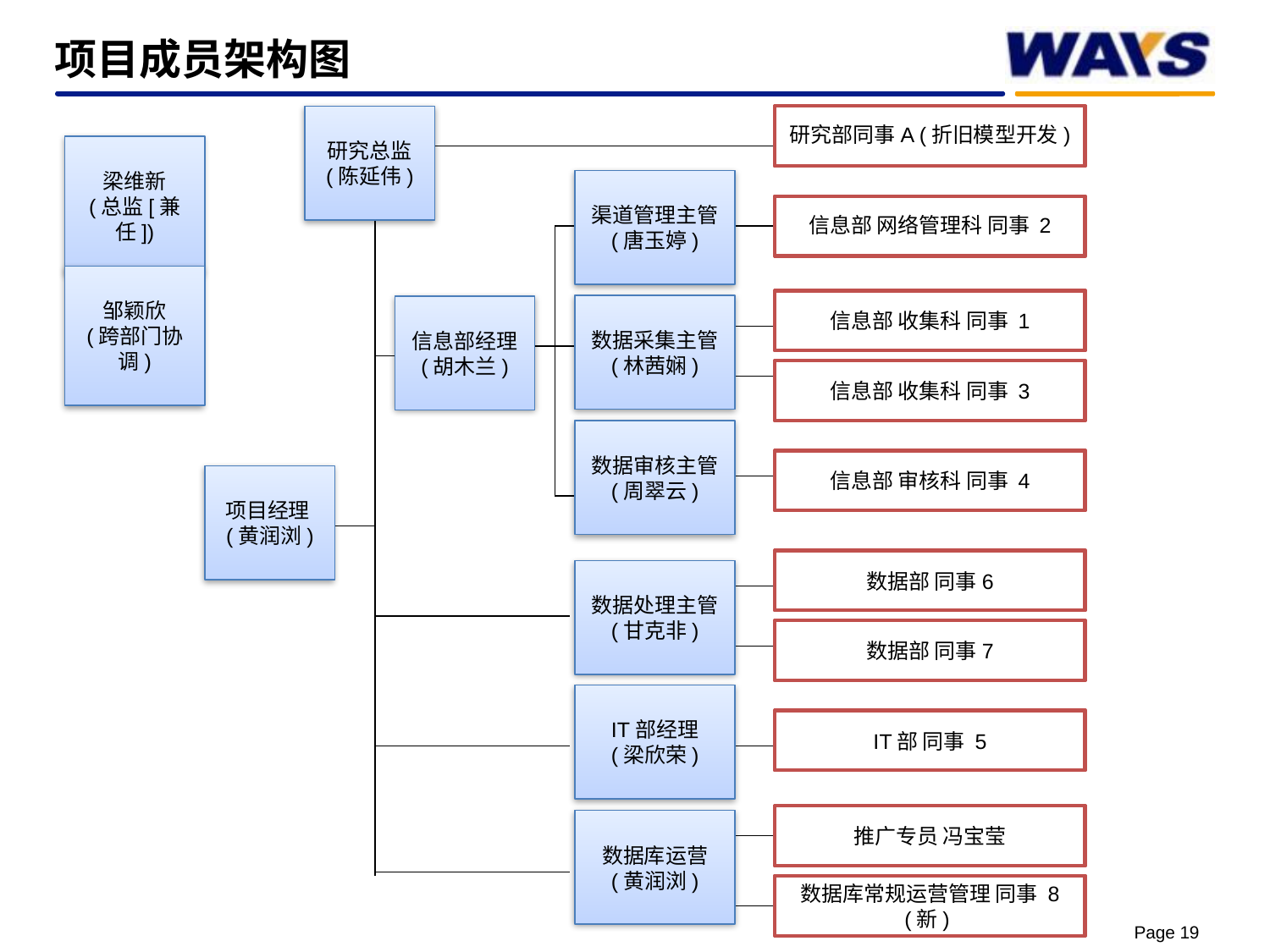

项目成员架构图
研究总监
(陈延伟)

研究部同事A (折旧模型开发)
梁维新
(总监[兼任])

渠道管理主管
(唐玉婷)

信息部 网络管理科 同事 2
邹颖欣
(跨部门协调)

信息部 收集科 同事 1
数据采集主管
(林茜娴)

信息部经理
(胡木兰)

信息部 收集科 同事 3
数据审核主管
(周翠云)

信息部 审核科 同事 4
项目经理
(黄润浏)

数据部 同事6
数据处理主管
(甘克非)

数据部 同事7
IT部经理
(梁欣荣)

IT部 同事 5

推广专员 冯宝莹
数据库运营
(黄润浏)

数据库常规运营管理 同事 8
(新)